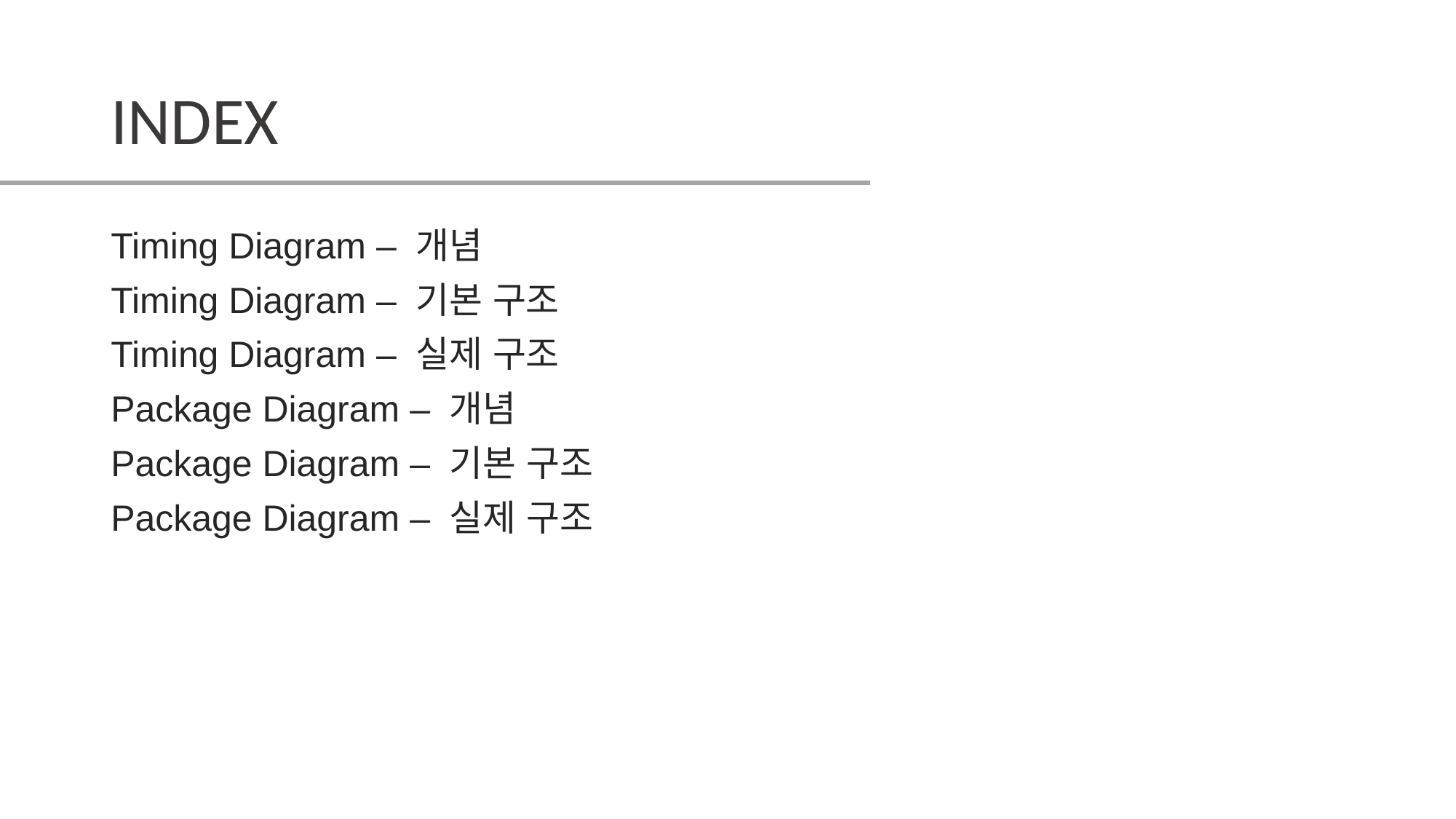

# INDEX
Timing Diagram – 개념
Timing Diagram – 기본 구조
Timing Diagram – 실제 구조
Package Diagram – 개념
Package Diagram – 기본 구조
Package Diagram – 실제 구조